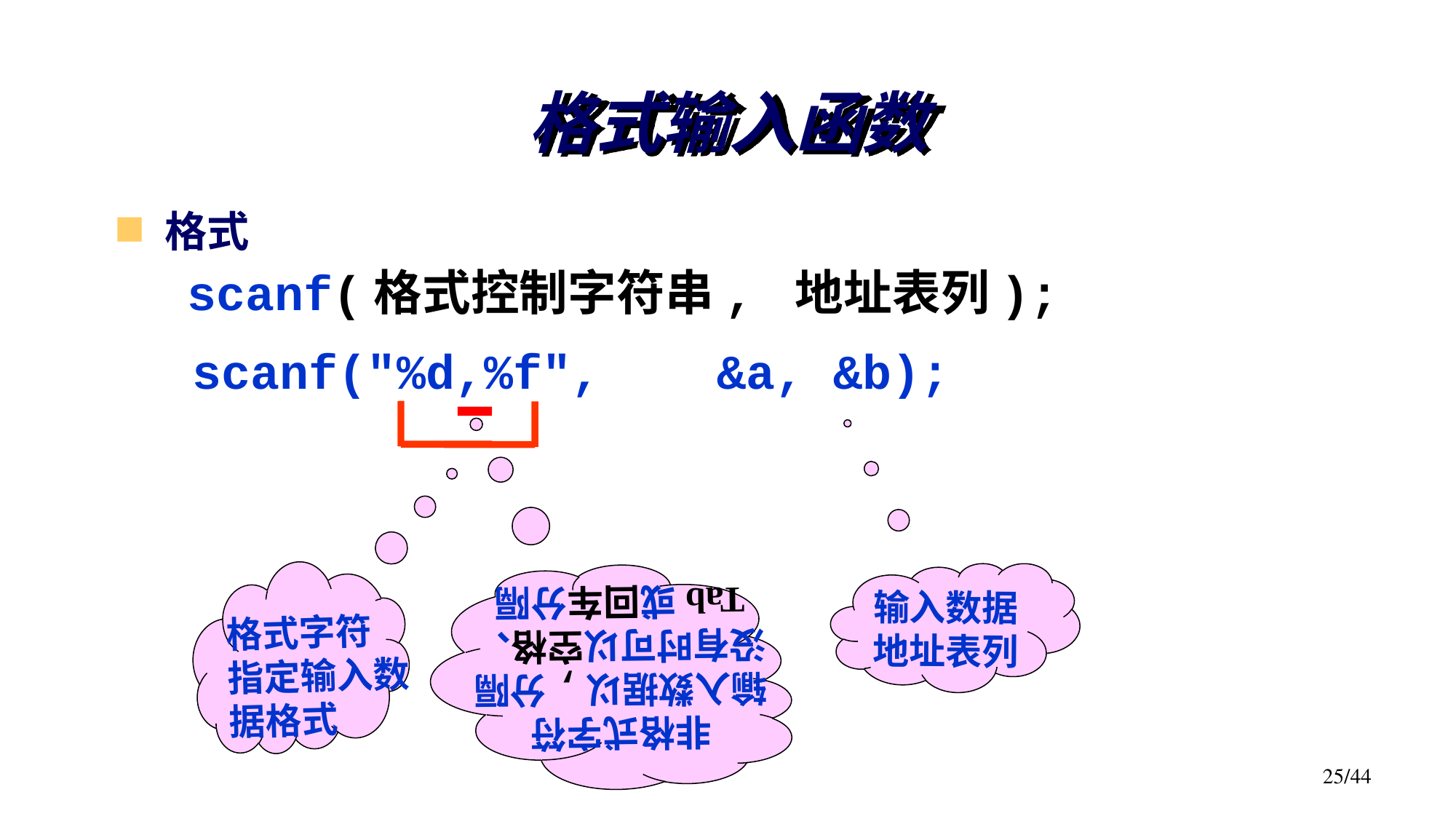

# 格式输入函数
格式
scanf(格式控制字符串, 地址表列);
  scanf("%d,%f",    &a, &b);

非格式字符
输入数据以,分隔
没有时可以空格、
Tab或回车分隔

格式字符
指定输入数据格式

输入数据
地址表列